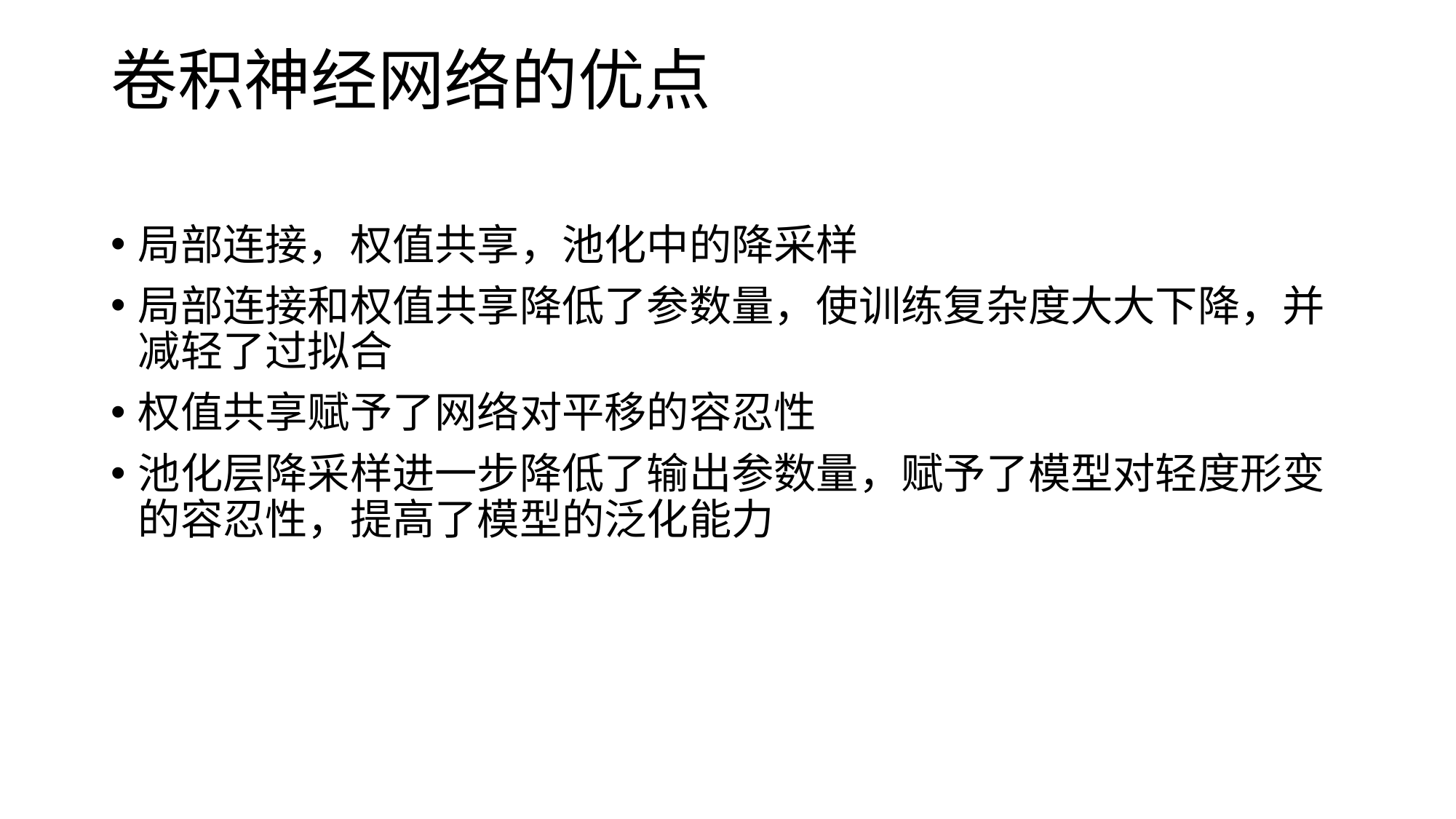

# 卷积神经网络的优点
局部连接，权值共享，池化中的降采样
局部连接和权值共享降低了参数量，使训练复杂度大大下降，并减轻了过拟合
权值共享赋予了网络对平移的容忍性
池化层降采样进一步降低了输出参数量，赋予了模型对轻度形变的容忍性，提高了模型的泛化能力